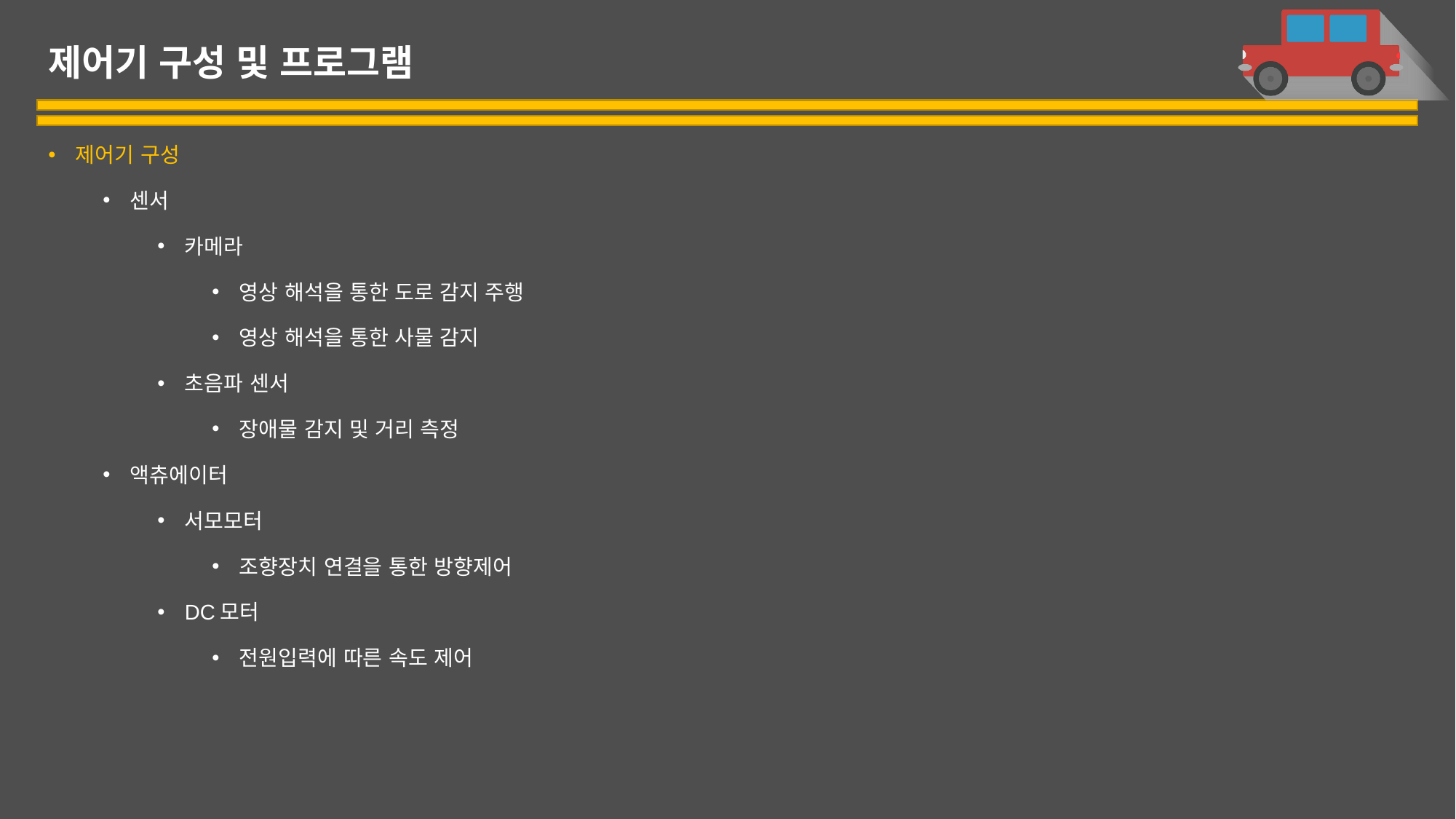

# 제어기 구성 및 프로그램
제어기 구성
센서
카메라
영상 해석을 통한 도로 감지 주행
영상 해석을 통한 사물 감지
초음파 센서
장애물 감지 및 거리 측정
액츄에이터
서모모터
조향장치 연결을 통한 방향제어
DC모터
전원입력에 따른 속도 제어